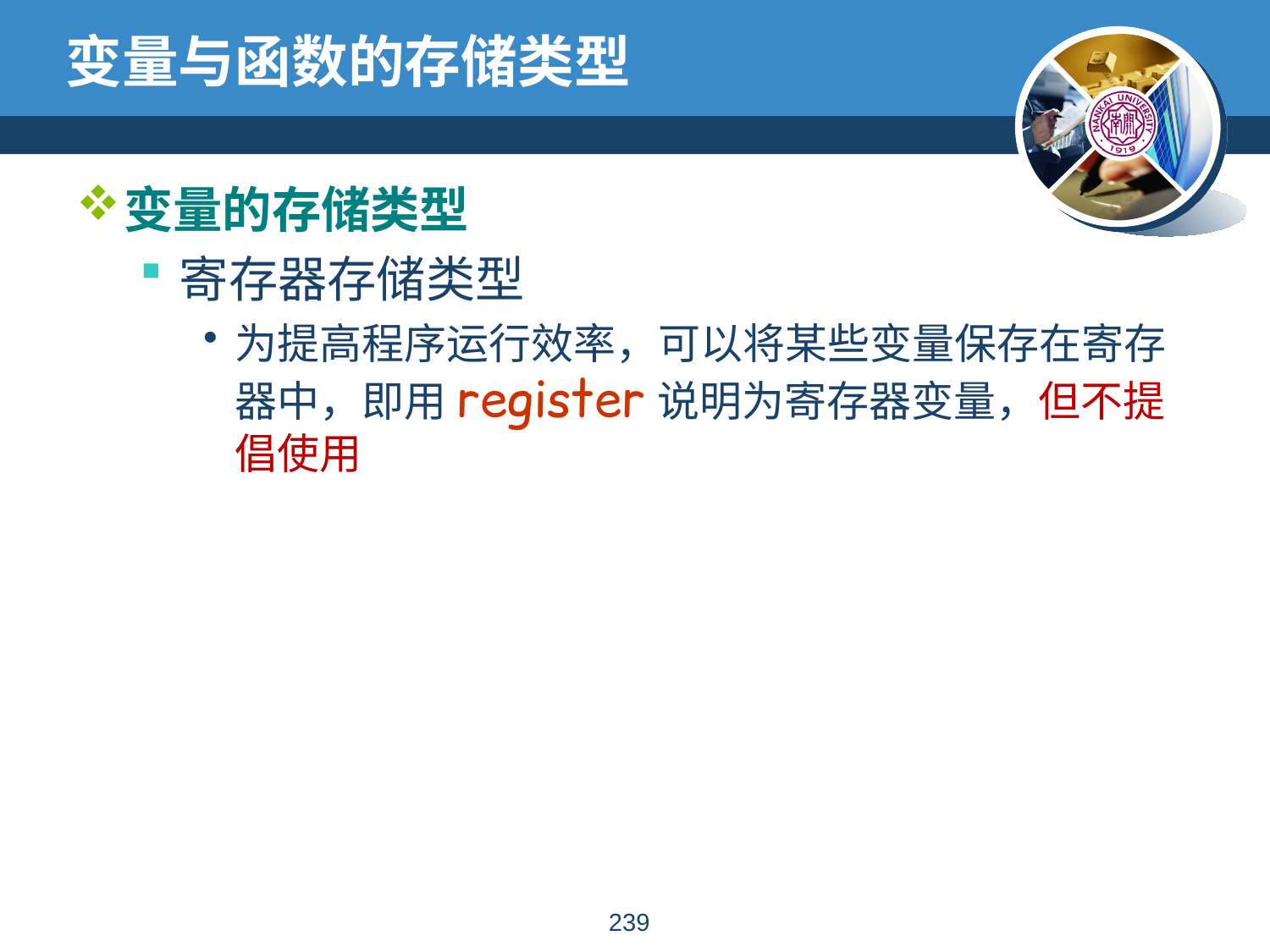

# 变量与函数的存储类型
变量的存储类型
寄存器存储类型
为提高程序运行效率，可以将某些变量保存在寄存器中，即用register说明为寄存器变量，但不提倡使用

239